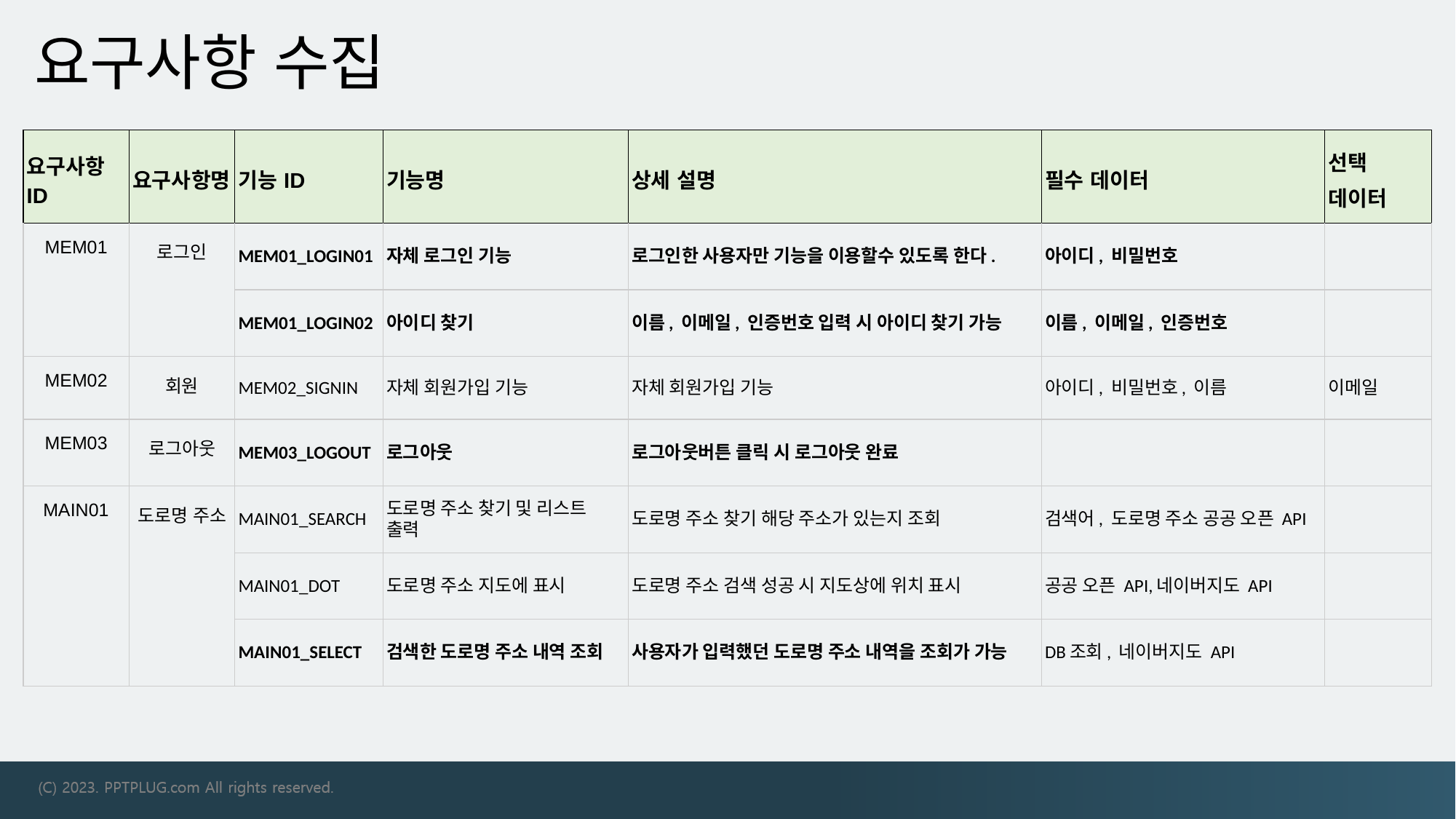

# 요구사항 수집
| 요구사항ID | 요구사항명 | 기능ID | 기능명 | 상세 설명 | 필수 데이터 | 선택 데이터 |
| --- | --- | --- | --- | --- | --- | --- |
| MEM01 | 로그인 | MEM01\_LOGIN01 | 자체 로그인 기능 | 로그인한 사용자만 기능을 이용할수 있도록 한다. | 아이디, 비밀번호 |  |
|  |  | MEM01\_LOGIN02 | 아이디 찾기 | 이름, 이메일, 인증번호 입력 시 아이디 찾기 가능 | 이름, 이메일, 인증번호 |  |
| MEM02 | 회원 | MEM02\_SIGNIN | 자체 회원가입 기능 | 자체 회원가입 기능 | 아이디, 비밀번호, 이름 | 이메일 |
| MEM03 | 로그아웃 | MEM03\_LOGOUT | 로그아웃 | 로그아웃버튼 클릭 시 로그아웃 완료 |  |  |
| MAIN01 | 도로명 주소 | MAIN01\_SEARCH | 도로명 주소 찾기 및 리스트 출력 | 도로명 주소 찾기 해당 주소가 있는지 조회 | 검색어, 도로명 주소 공공 오픈 API |  |
|  |  | MAIN01\_DOT | 도로명 주소 지도에 표시 | 도로명 주소 검색 성공 시 지도상에 위치 표시 | 공공 오픈 API,네이버지도 API |  |
|  |  | MAIN01\_SELECT | 검색한 도로명 주소 내역 조회 | 사용자가 입력했던 도로명 주소 내역을 조회가 가능 | DB조회, 네이버지도 API |  |